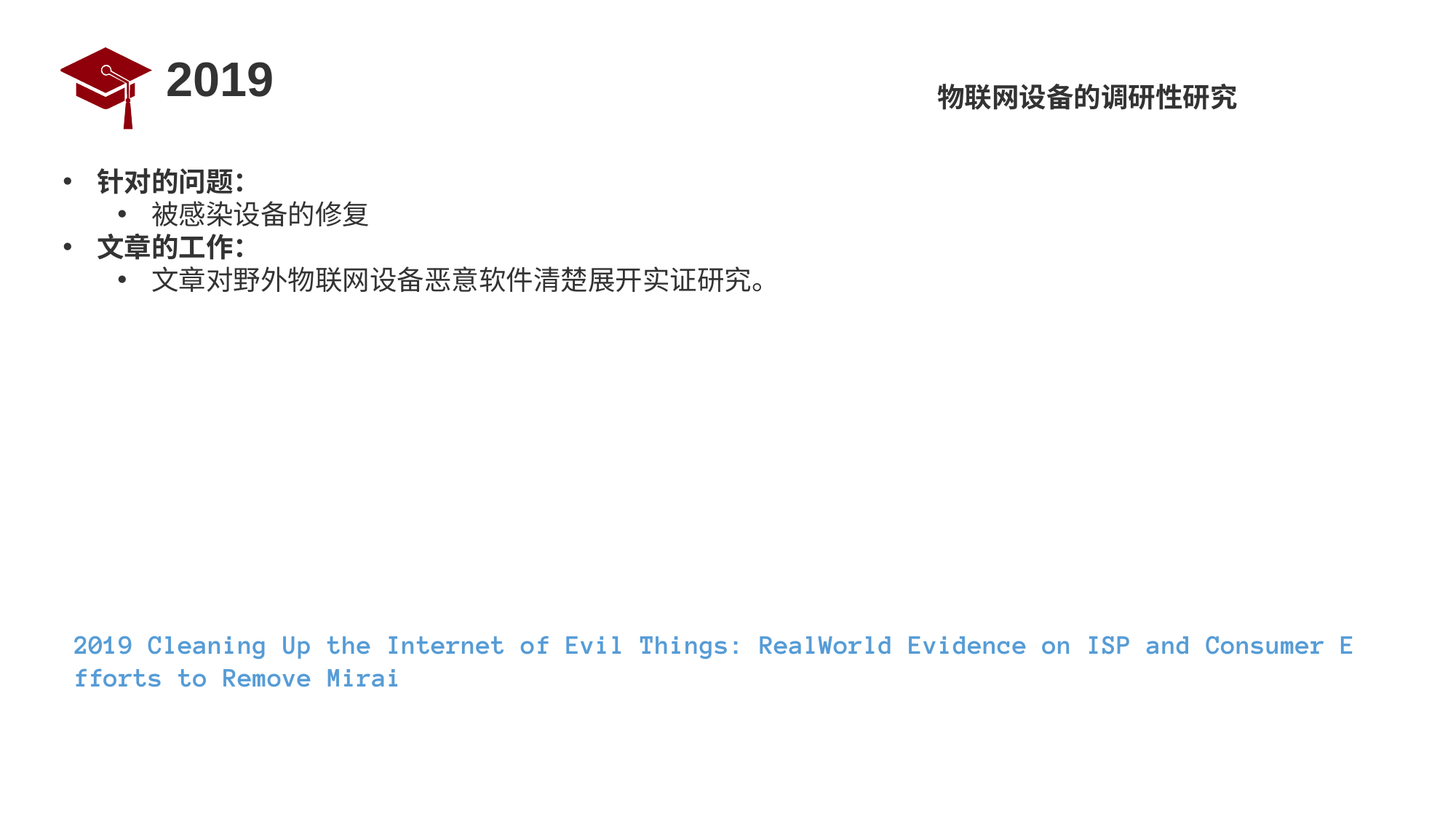

# 2019
物联网设备的调研性研究
针对的问题：
被感染设备的修复
文章的工作：
文章对野外物联网设备恶意软件清楚展开实证研究。
2019 Cleaning Up the Internet of Evil Things: RealWorld Evidence on ISP and Consumer Efforts to Remove Mirai